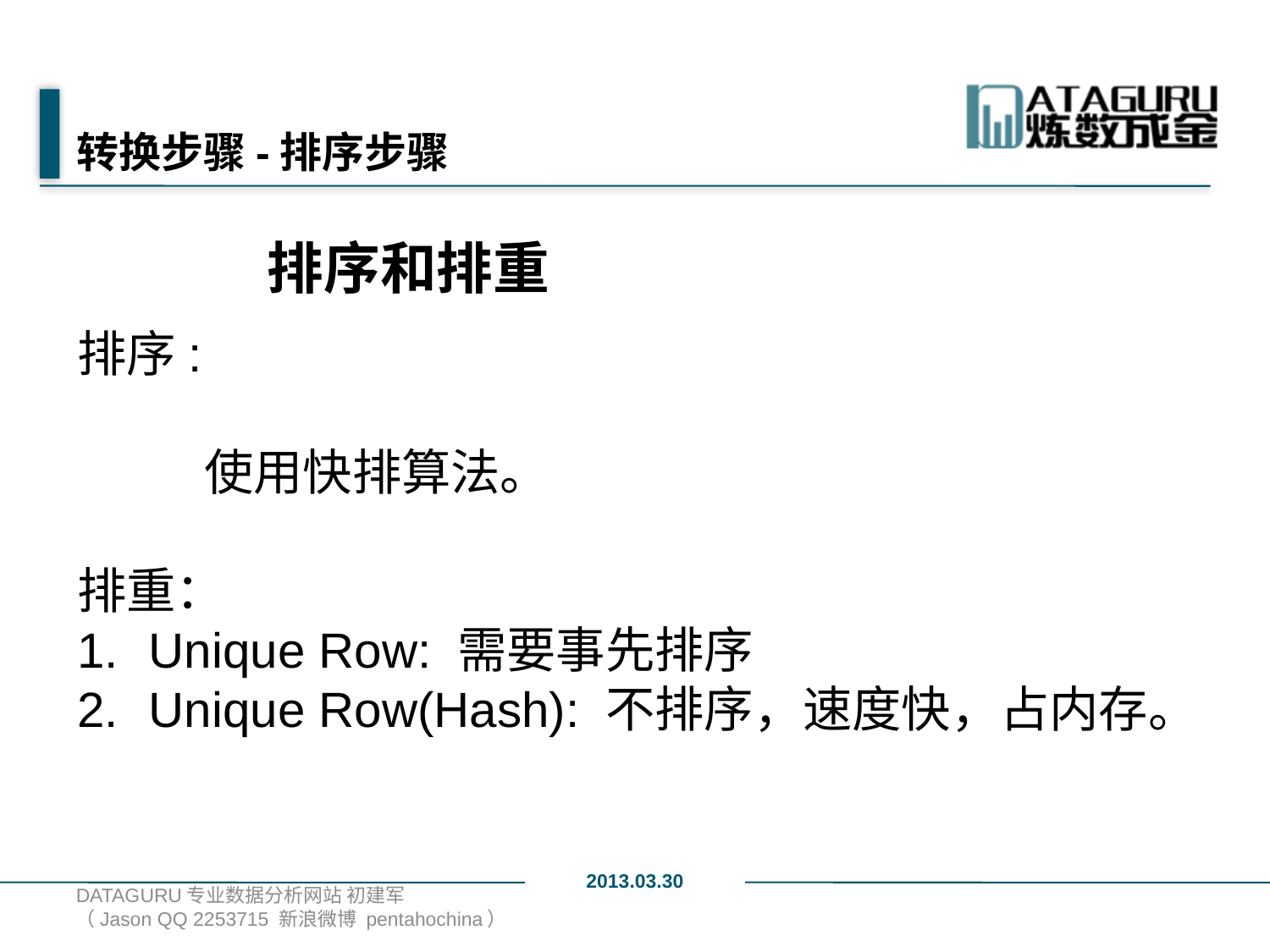

# 转换步骤-排序步骤
排序和排重
排序:

	使用快排算法。

排重：
Unique Row: 需要事先排序
Unique Row(Hash): 不排序，速度快，占内存。